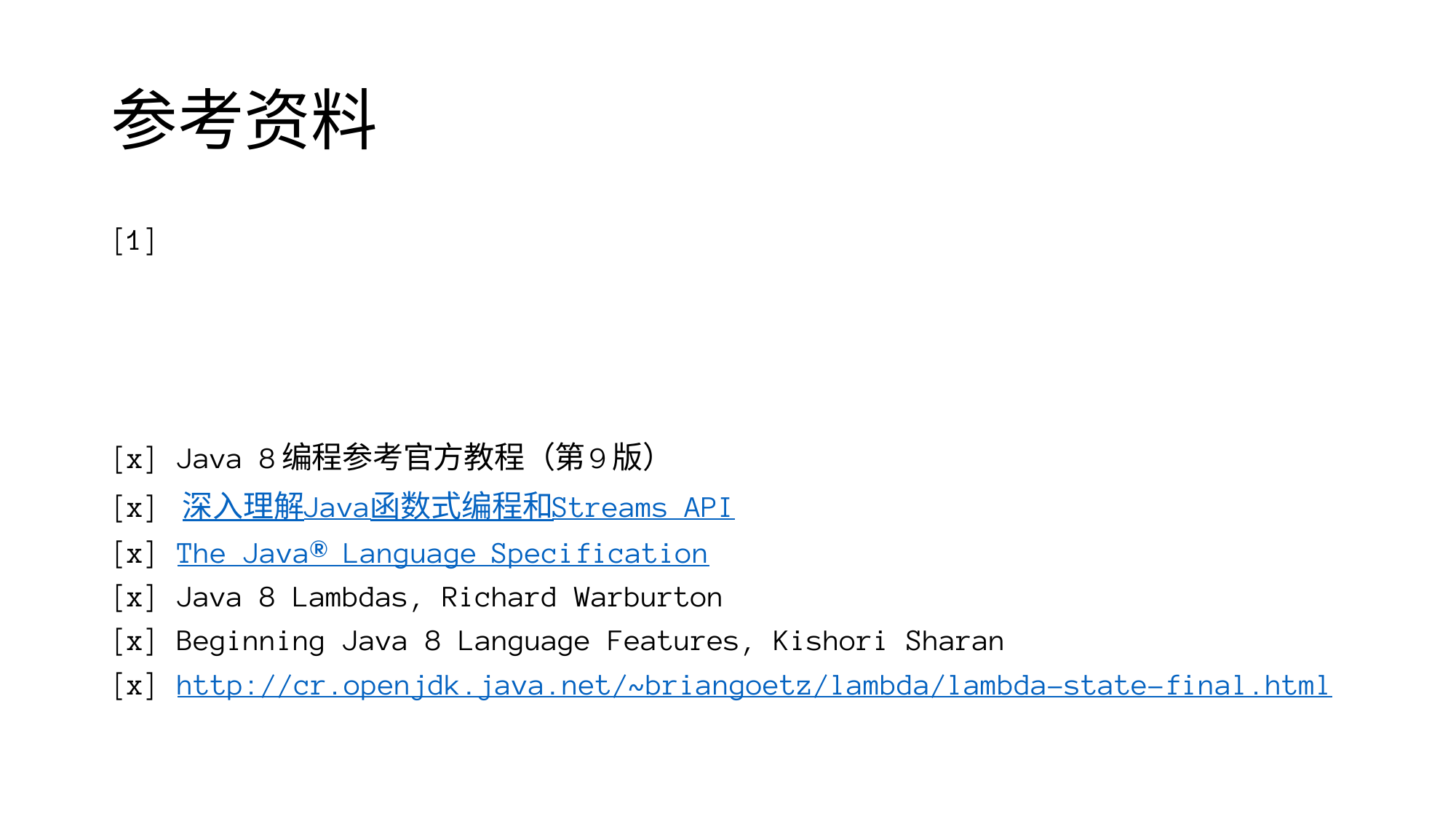

# 参考资料
[1]

[x] Java 8编程参考官方教程（第9版）
[x] 深入理解Java函数式编程和Streams API
[x] The Java® Language Specification
[x] Java 8 Lambdas, Richard Warburton
[x] Beginning Java 8 Language Features, Kishori Sharan
[x] http://cr.openjdk.java.net/~briangoetz/lambda/lambda-state-final.html